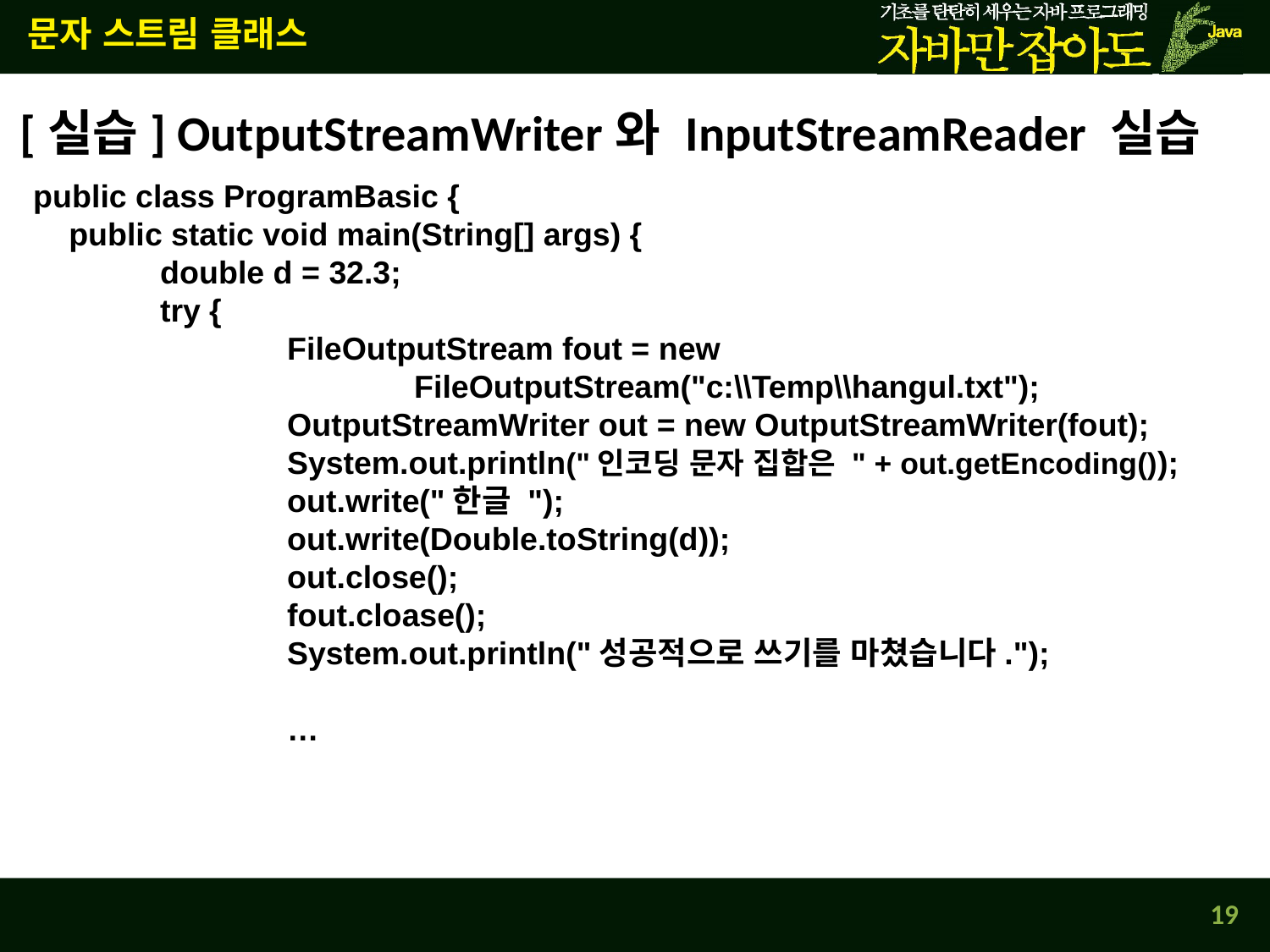

문자 스트림 클래스
[실습] OutputStreamWriter와 InputStreamReader 실습
public class ProgramBasic {
    public static void main(String[] args) {
	double d = 32.3;
	try {
		FileOutputStream fout = new
			FileOutputStream("c:\\Temp\\hangul.txt");
		OutputStreamWriter out = new OutputStreamWriter(fout);
		System.out.println("인코딩 문자 집합은 " + out.getEncoding());
		out.write("한글 ");
		out.write(Double.toString(d));
		out.close();
		fout.cloase();
		System.out.println("성공적으로 쓰기를 마쳤습니다.");

		…

19